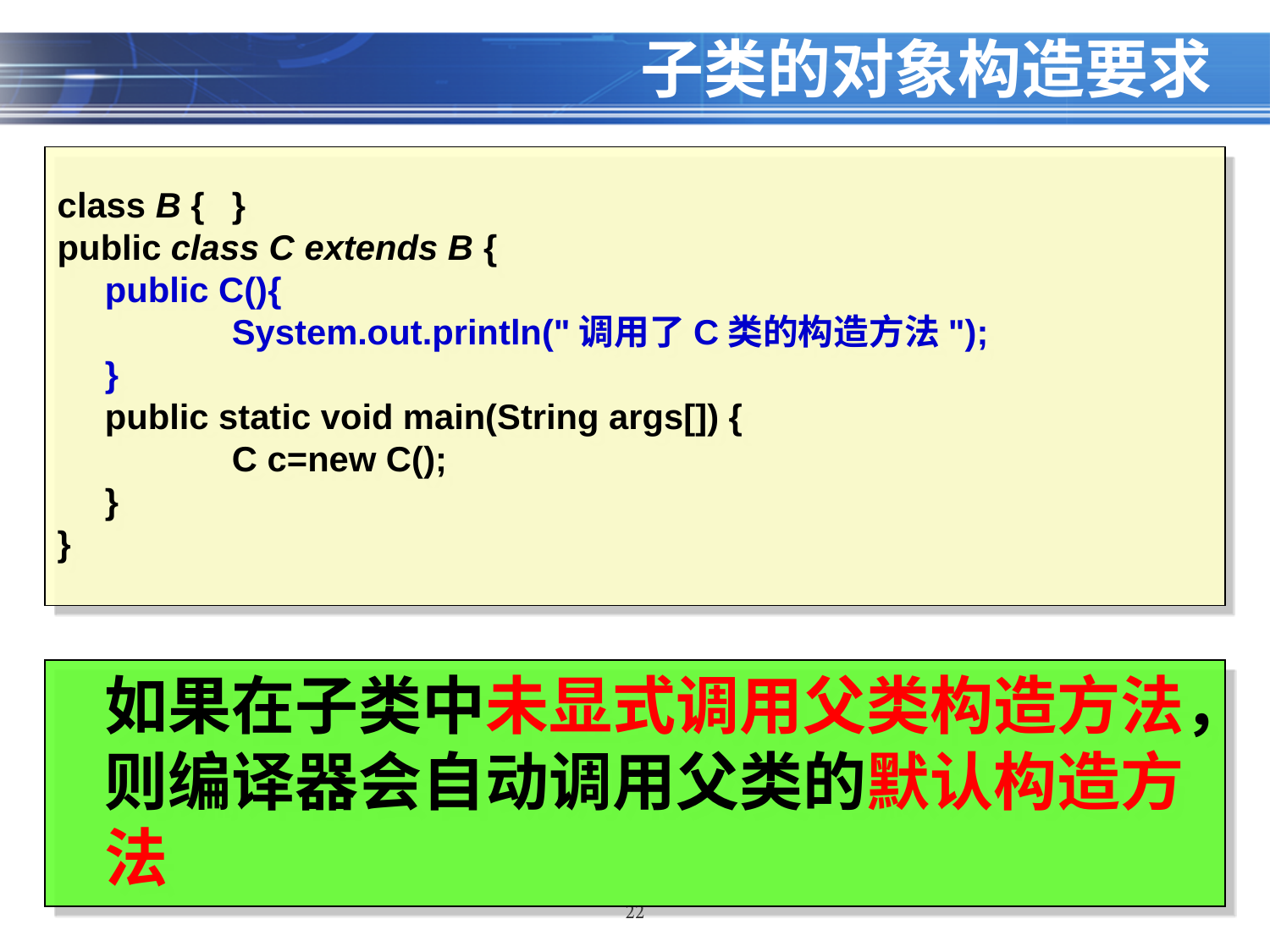

子类的对象构造要求
class B {	}
public class C extends B {
	public C(){
		System.out.println("调用了C类的构造方法");
	}
	public static void main(String args[]) {
		C c=new C();
	}
}
	如果在子类中未显式调用父类构造方法，则编译器会自动调用父类的默认构造方法
22